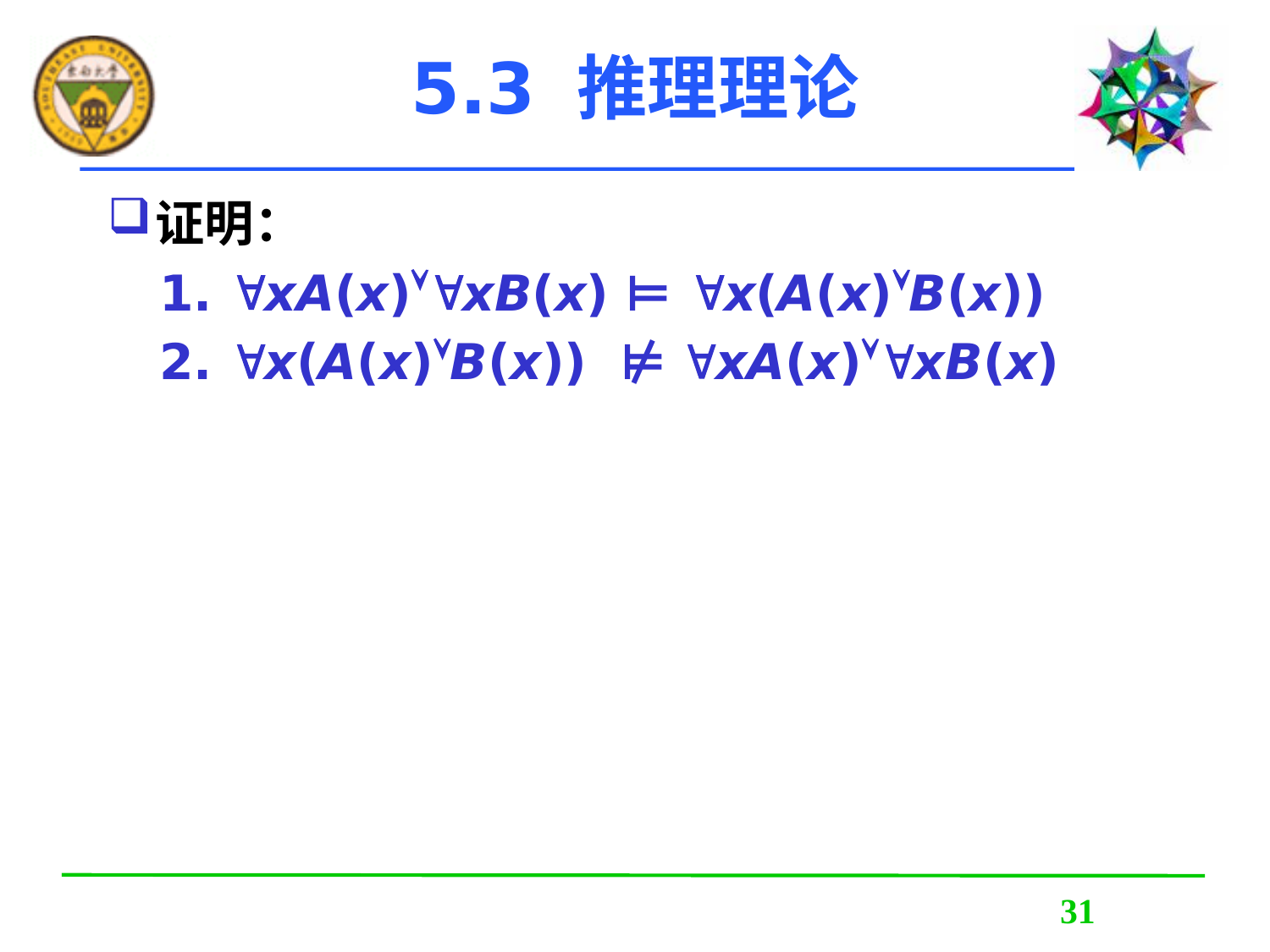

# 5.3 推理理论
证明：
   1. ∀xA(x)∨∀xB(x) ⊨ ∀x(A(x)∨B(x))
   2. ∀x(A(x)∨B(x))  ⊭ ∀xA(x)∨∀xB(x)